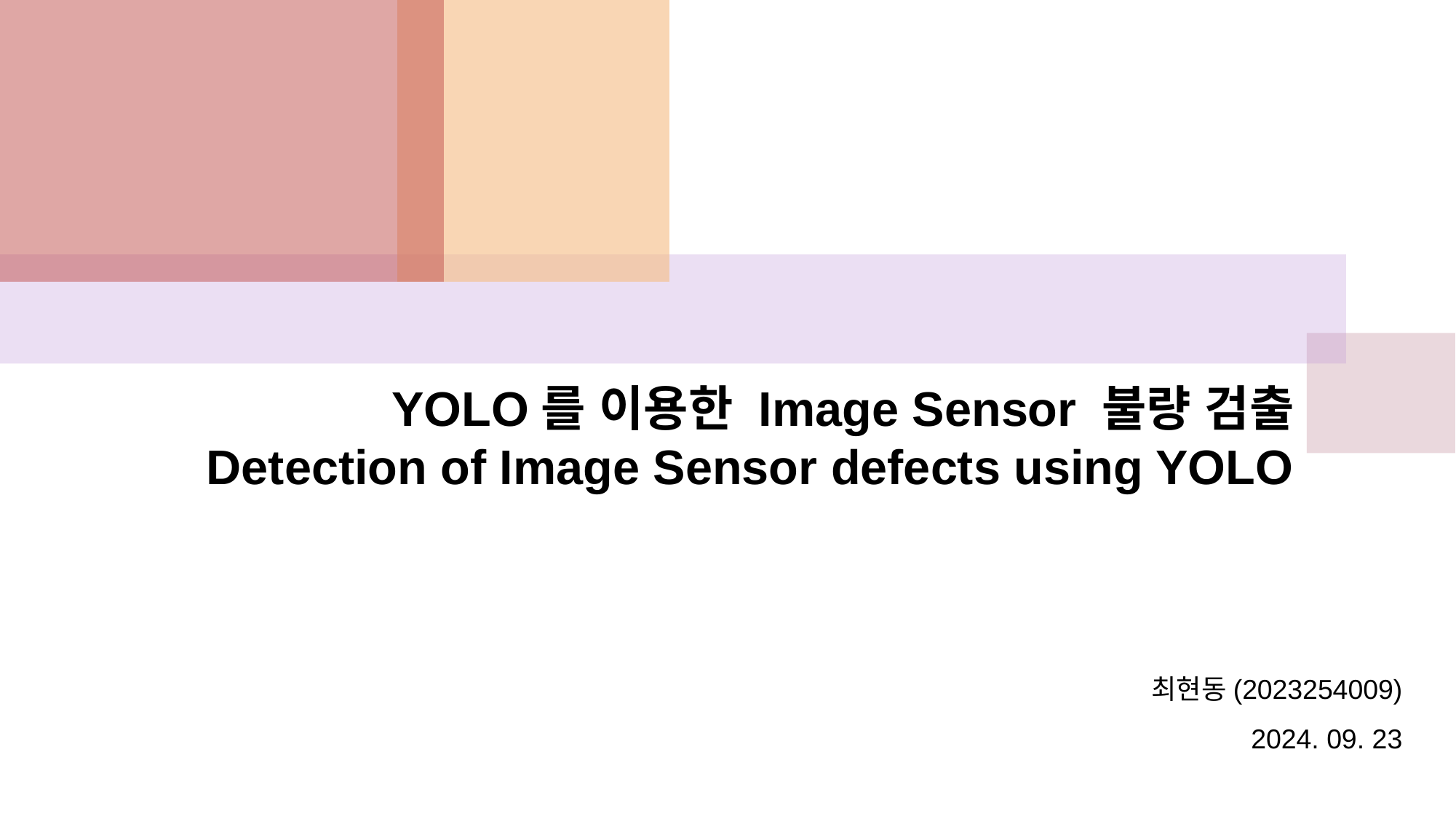

# YOLO를 이용한 Image Sensor 불량 검출 Detection of Image Sensor defects using YOLO
최현동(2023254009)
2024. 09. 23